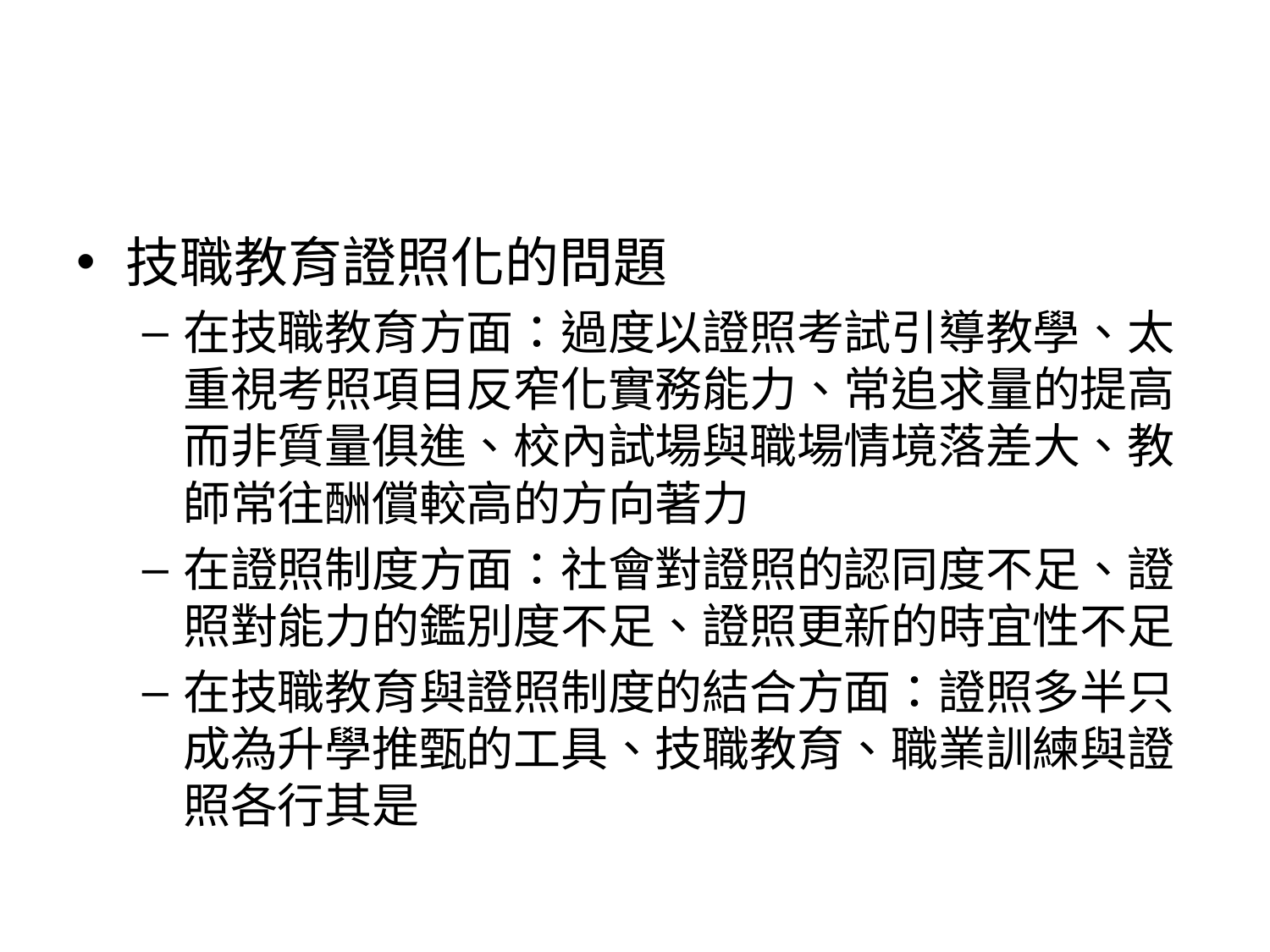

#
技職教育證照化的問題
在技職教育方面：過度以證照考試引導教學、太重視考照項目反窄化實務能力、常追求量的提高而非質量俱進、校內試場與職場情境落差大、教師常往酬償較高的方向著力
在證照制度方面：社會對證照的認同度不足、證照對能力的鑑別度不足、證照更新的時宜性不足
在技職教育與證照制度的結合方面：證照多半只成為升學推甄的工具、技職教育、職業訓練與證照各行其是